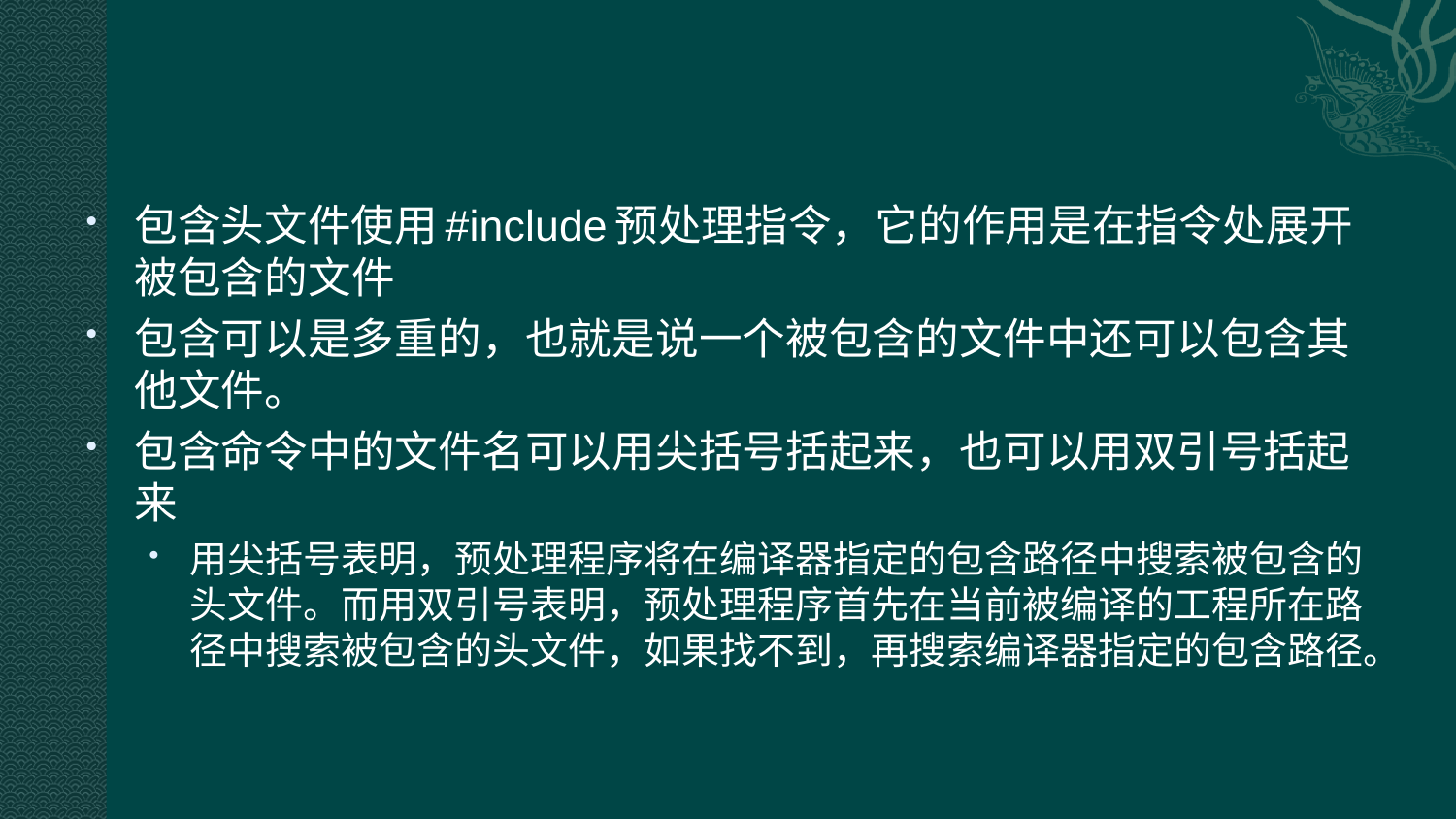

#
包含头文件使用#include预处理指令，它的作用是在指令处展开被包含的文件
包含可以是多重的，也就是说一个被包含的文件中还可以包含其他文件。
包含命令中的文件名可以用尖括号括起来，也可以用双引号括起来
用尖括号表明，预处理程序将在编译器指定的包含路径中搜索被包含的头文件。而用双引号表明，预处理程序首先在当前被编译的工程所在路径中搜索被包含的头文件，如果找不到，再搜索编译器指定的包含路径。